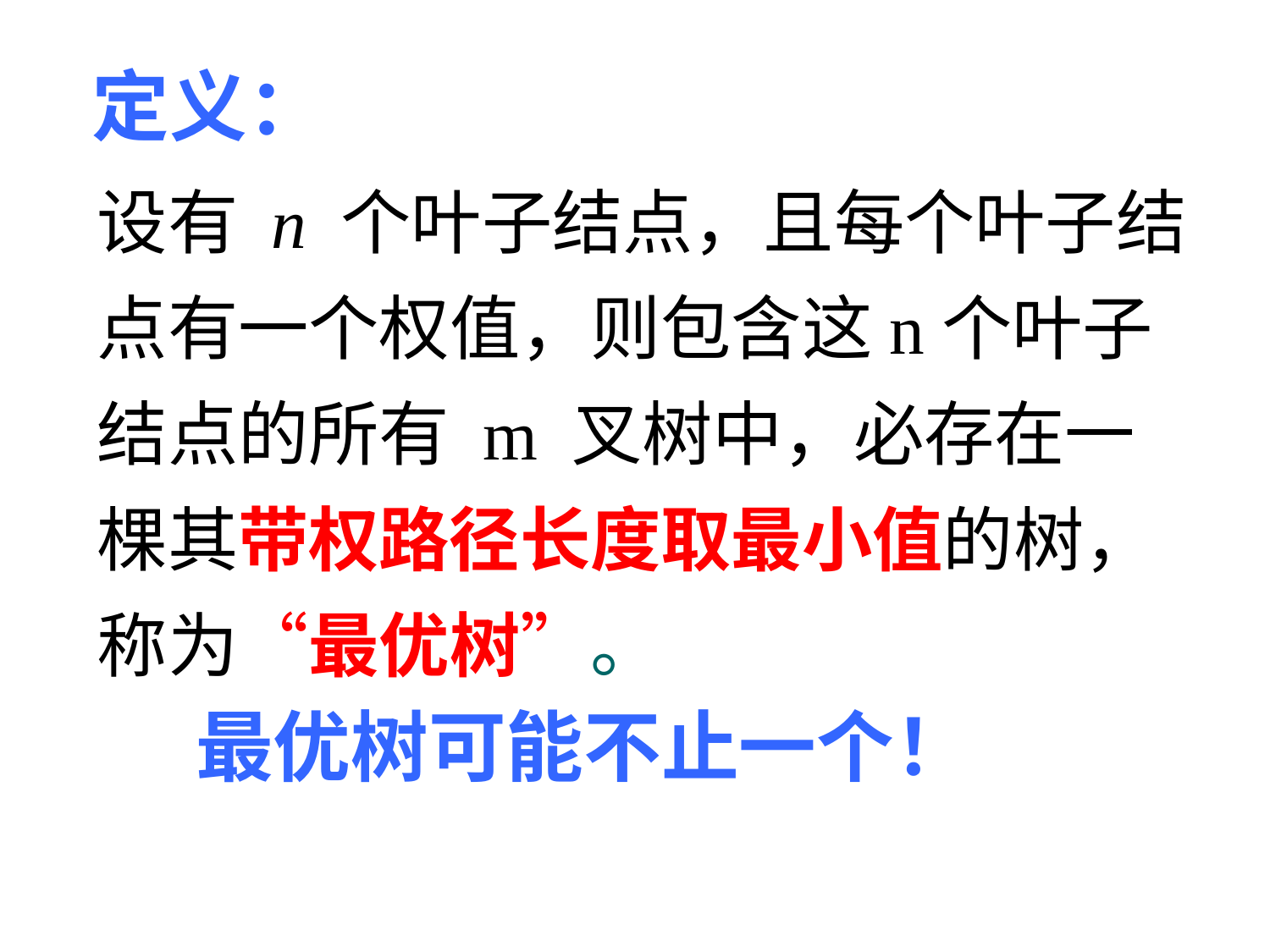

定义：
设有 n 个叶子结点，且每个叶子结点有一个权值，则包含这n个叶子结点的所有 m 叉树中，必存在一棵其带权路径长度取最小值的树，称为“最优树”。
最优树可能不止一个！